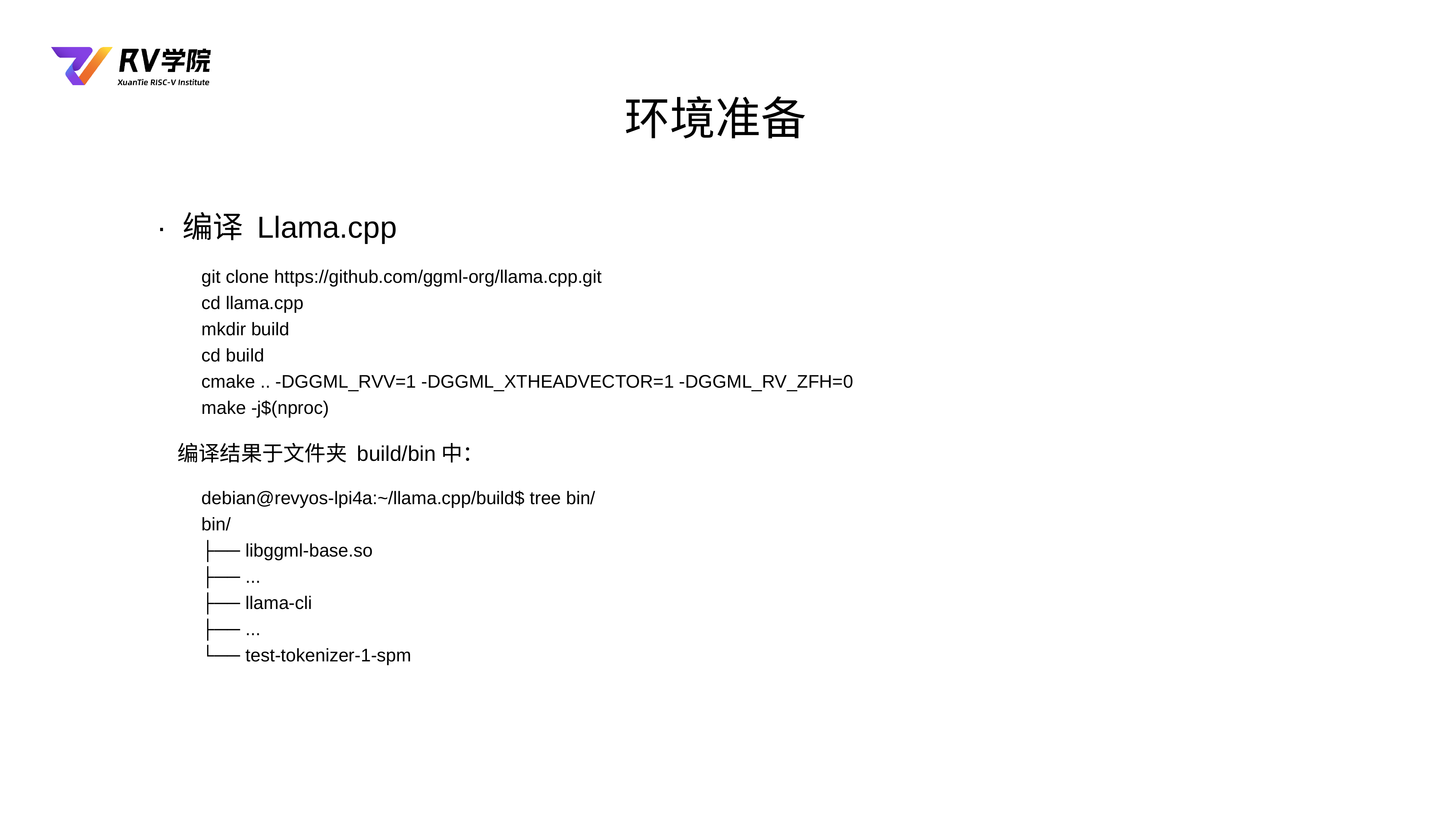

环境准备

· 编译 Llama.cpp
git clone https://github.com/ggml-org/llama.cpp.git
cd llama.cpp
mkdir build
cd build
cmake .. -DGGML_RVV=1 -DGGML_XTHEADVECTOR=1 -DGGML_RV_ZFH=0
make -j$(nproc)
编译结果于文件夹 build/bin中：
debian@revyos-lpi4a:~/llama.cpp/build$ tree bin/
bin/
├── libggml-base.so
├── ...
├── llama-cli
├── ...
└── test-tokenizer-1-spm